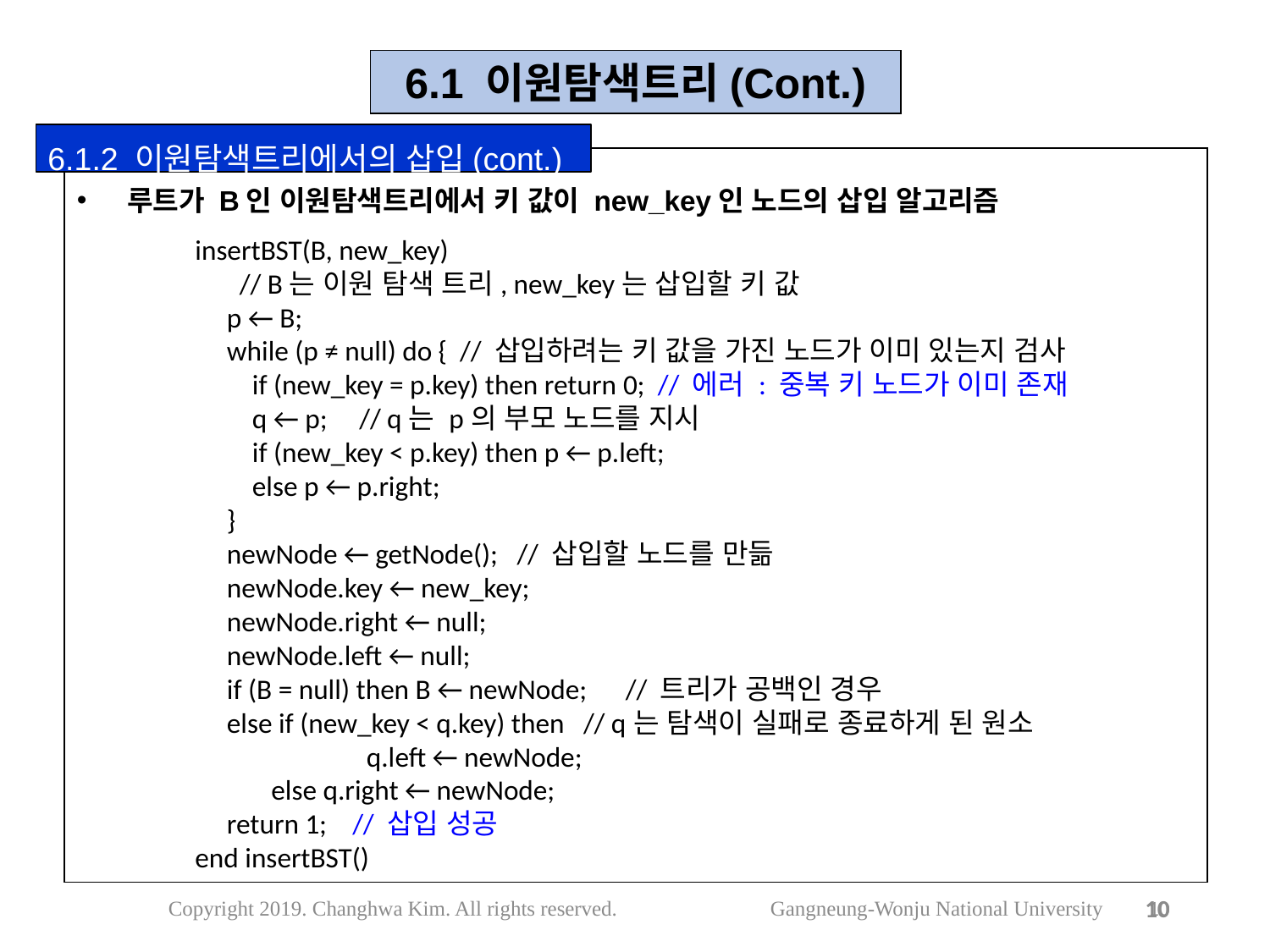

6.1 이원탐색트리(Cont.)
6.1.2 이원탐색트리에서의 삽입(cont.)

루트가 B인 이원탐색트리에서 키 값이 new_key인 노드의 삽입 알고리즘

insertBST(B, new_key)
       // B는 이원 탐색 트리, new_key는 삽입할 키 값
     p ← B;
     while (p ≠ null) do {  // 삽입하려는 키 값을 가진 노드가 이미 있는지 검사
         if (new_key = p.key) then return 0;  // 에러 : 중복 키 노드가 이미 존재
         q ← p;     // q는 p의 부모 노드를 지시
         if (new_key < p.key) then p ← p.left;
         else p ← p.right;
     }
     newNode ← getNode();   // 삽입할 노드를 만듦
     newNode.key ← new_key;
     newNode.right ← null;
     newNode.left ← null;
     if (B = null) then B ← newNode;      // 트리가 공백인 경우
     else if (new_key < q.key) then   // q는 탐색이 실패로 종료하게 된 원소
                           q.left ← newNode;
            else q.right ← newNode;
     return 1;    // 삽입 성공
end insertBST()
Copyright 2019. Changhwa Kim. All rights reserved.                             Gangneung-Wonju National University
10
10